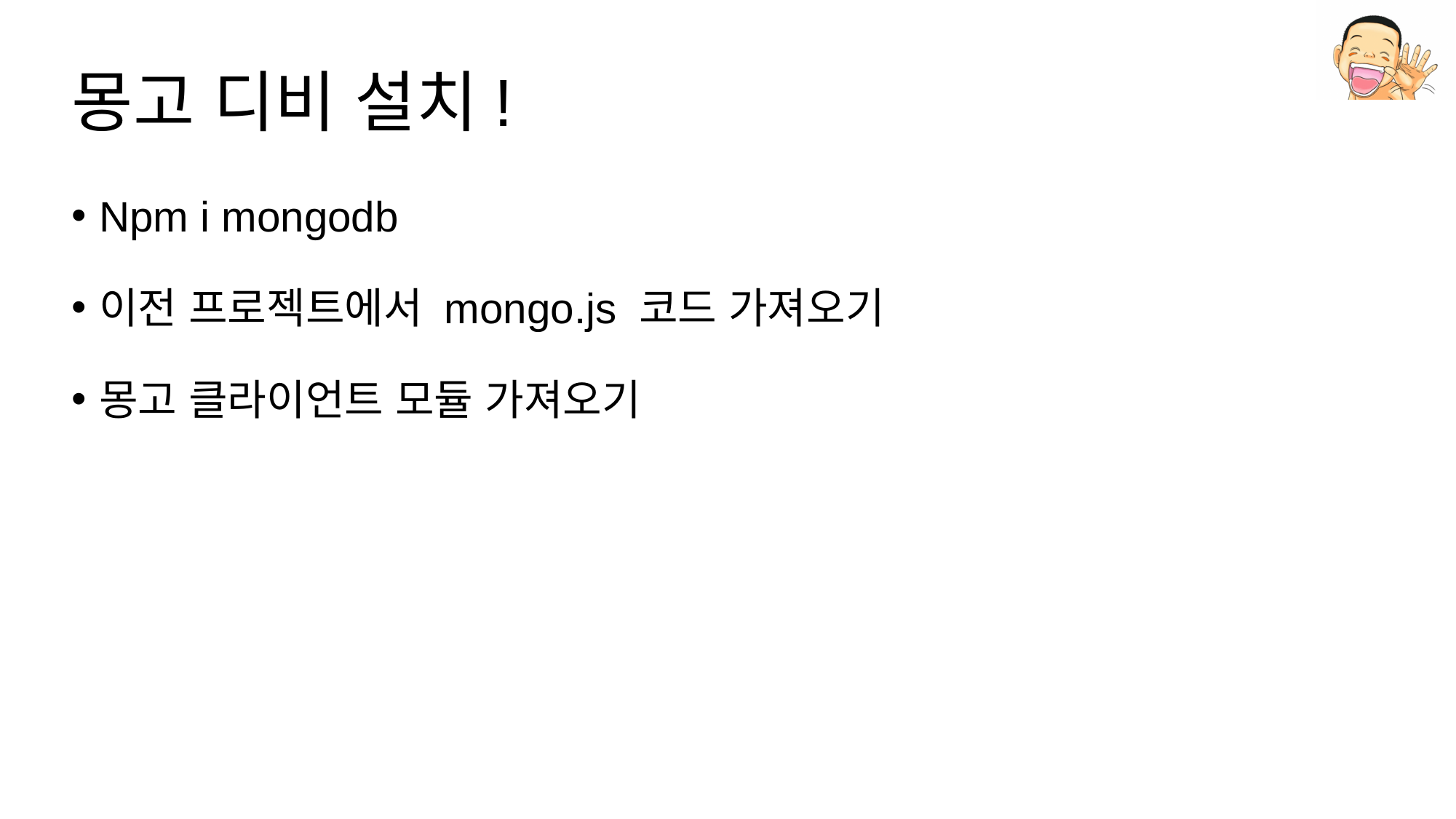

# 몽고 디비 설치!
Npm i mongodb
이전 프로젝트에서 mongo.js 코드 가져오기
몽고 클라이언트 모듈 가져오기